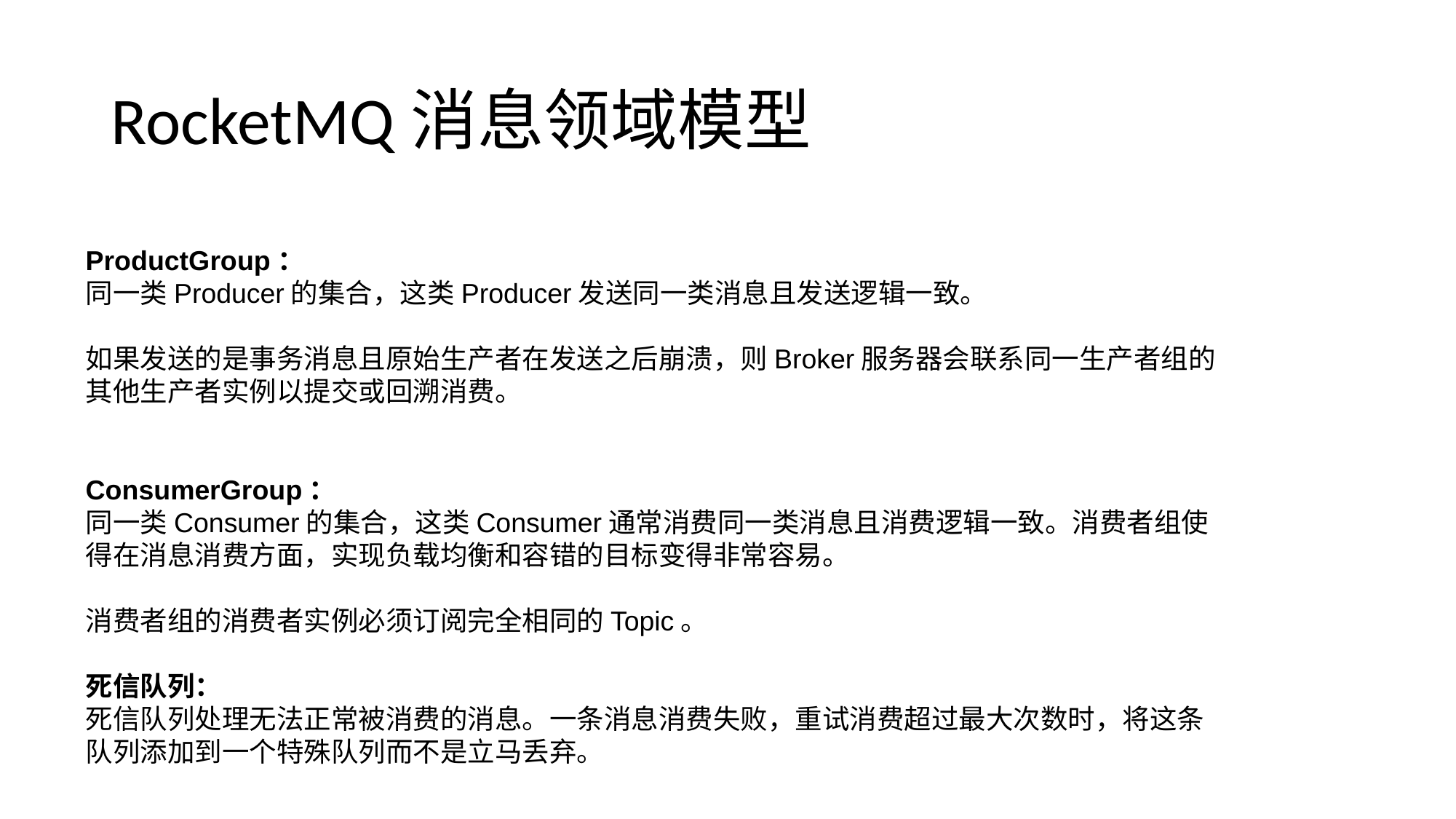

# RocketMQ消息领域模型
ProductGroup：
同一类Producer的集合，这类Producer发送同一类消息且发送逻辑一致。

如果发送的是事务消息且原始生产者在发送之后崩溃，则Broker服务器会联系同一生产者组的其他生产者实例以提交或回溯消费。

ConsumerGroup：
同一类Consumer的集合，这类Consumer通常消费同一类消息且消费逻辑一致。消费者组使得在消息消费方面，实现负载均衡和容错的目标变得非常容易。

消费者组的消费者实例必须订阅完全相同的Topic。

死信队列：
死信队列处理无法正常被消费的消息。一条消息消费失败，重试消费超过最大次数时，将这条队列添加到一个特殊队列而不是立马丢弃。